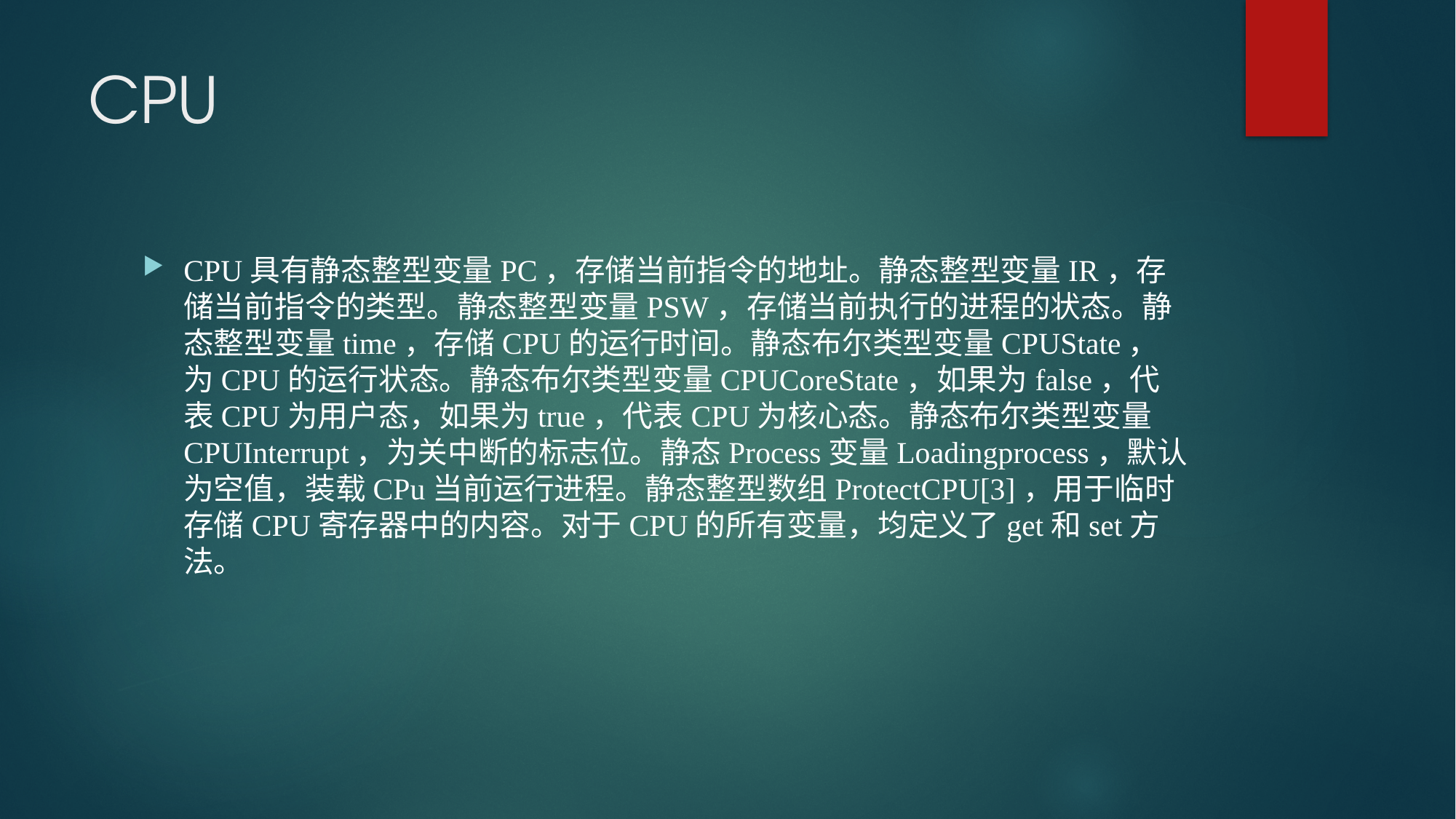

# CPU
CPU具有静态整型变量PC，存储当前指令的地址。静态整型变量IR，存储当前指令的类型。静态整型变量PSW，存储当前执行的进程的状态。静态整型变量time，存储CPU的运行时间。静态布尔类型变量CPUState，为CPU的运行状态。静态布尔类型变量CPUCoreState，如果为false，代表CPU为用户态，如果为true，代表CPU为核心态。静态布尔类型变量CPUInterrupt，为关中断的标志位。静态Process变量Loadingprocess，默认为空值，装载CPu当前运行进程。静态整型数组ProtectCPU[3]，用于临时存储CPU寄存器中的内容。对于CPU的所有变量，均定义了get和set方法。